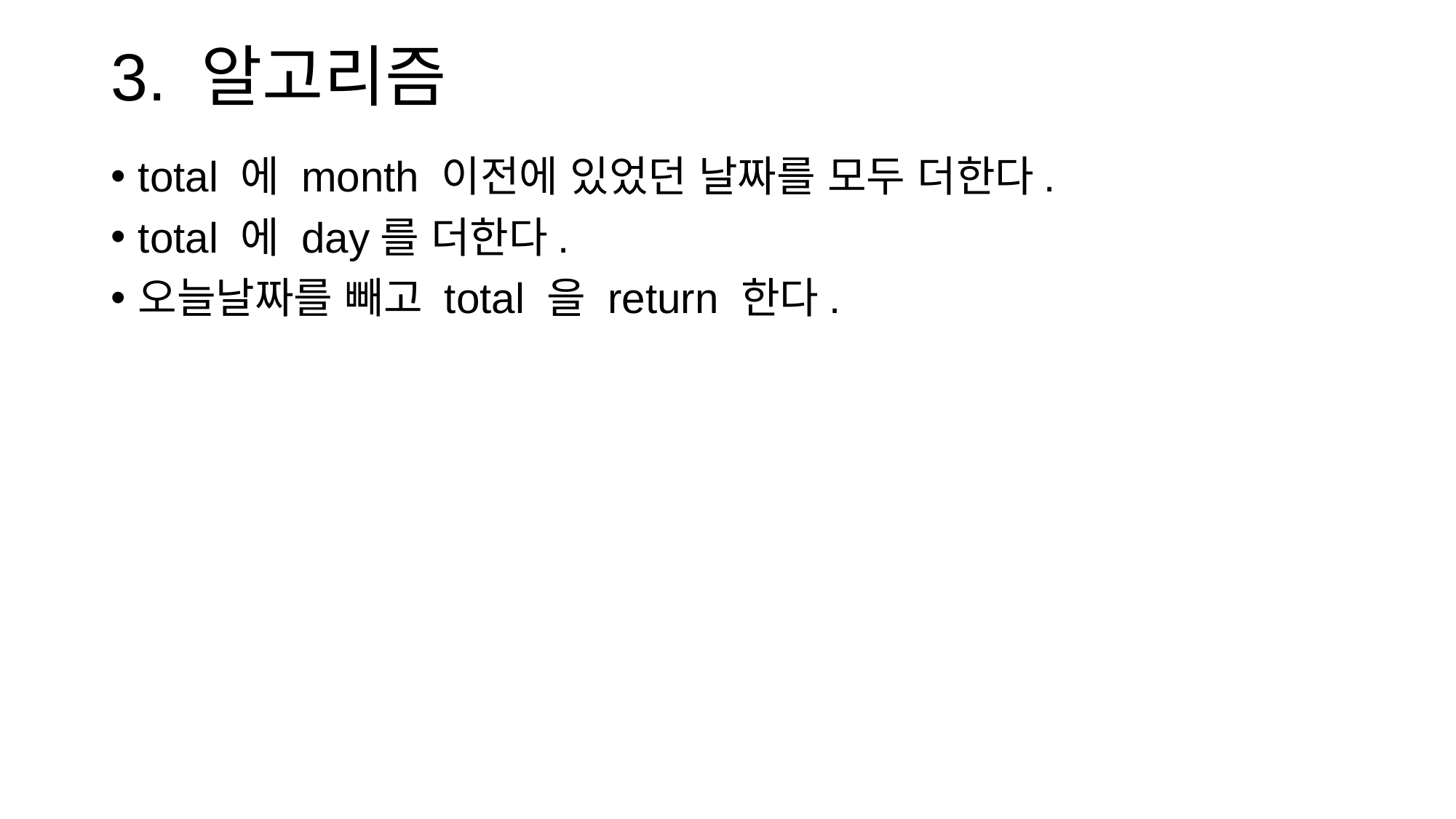

# 3. 알고리즘
total 에 month 이전에 있었던 날짜를 모두 더한다.
total 에 day를 더한다.
오늘날짜를 빼고 total 을 return 한다.